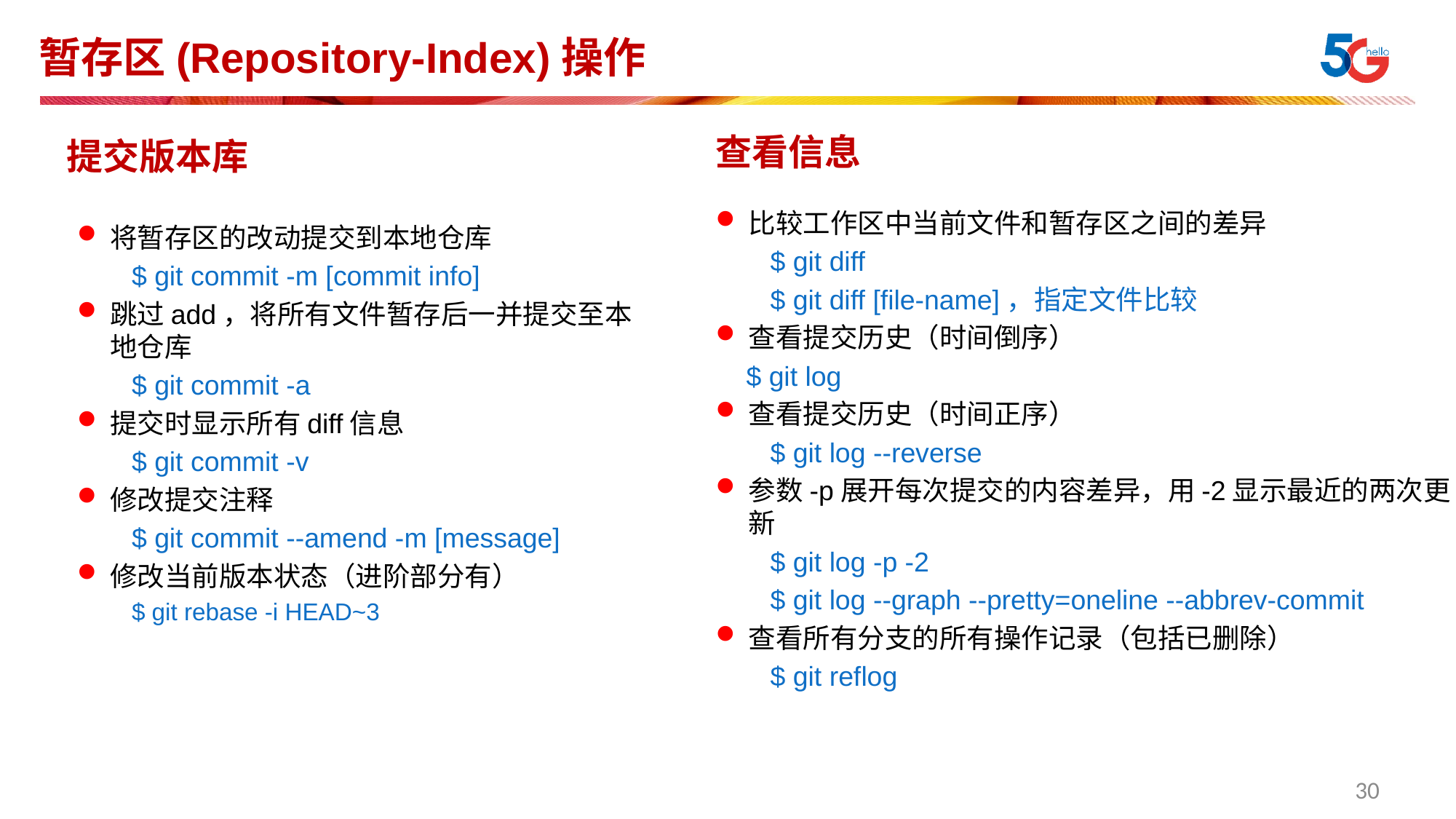

# 暂存区(Repository-Index)操作
查看信息
提交版本库

比较工作区中当前文件和暂存区之间的差异
$ git diff
$ git diff [file-name]，指定文件比较
查看提交历史（时间倒序）
    $ git log
查看提交历史（时间正序）
$ git log --reverse
参数-p展开每次提交的内容差异，用-2显示最近的两次更新
$ git log -p -2
$ git log --graph --pretty=oneline --abbrev-commit
查看所有分支的所有操作记录（包括已删除）
$ git reflog

将暂存区的改动提交到本地仓库
$ git commit -m [commit info]
跳过add，将所有文件暂存后一并提交至本地仓库
$ git commit -a
提交时显示所有diff信息
$ git commit -v
修改提交注释
$ git commit --amend -m [message]
修改当前版本状态（进阶部分有）
$ git rebase -i HEAD~3